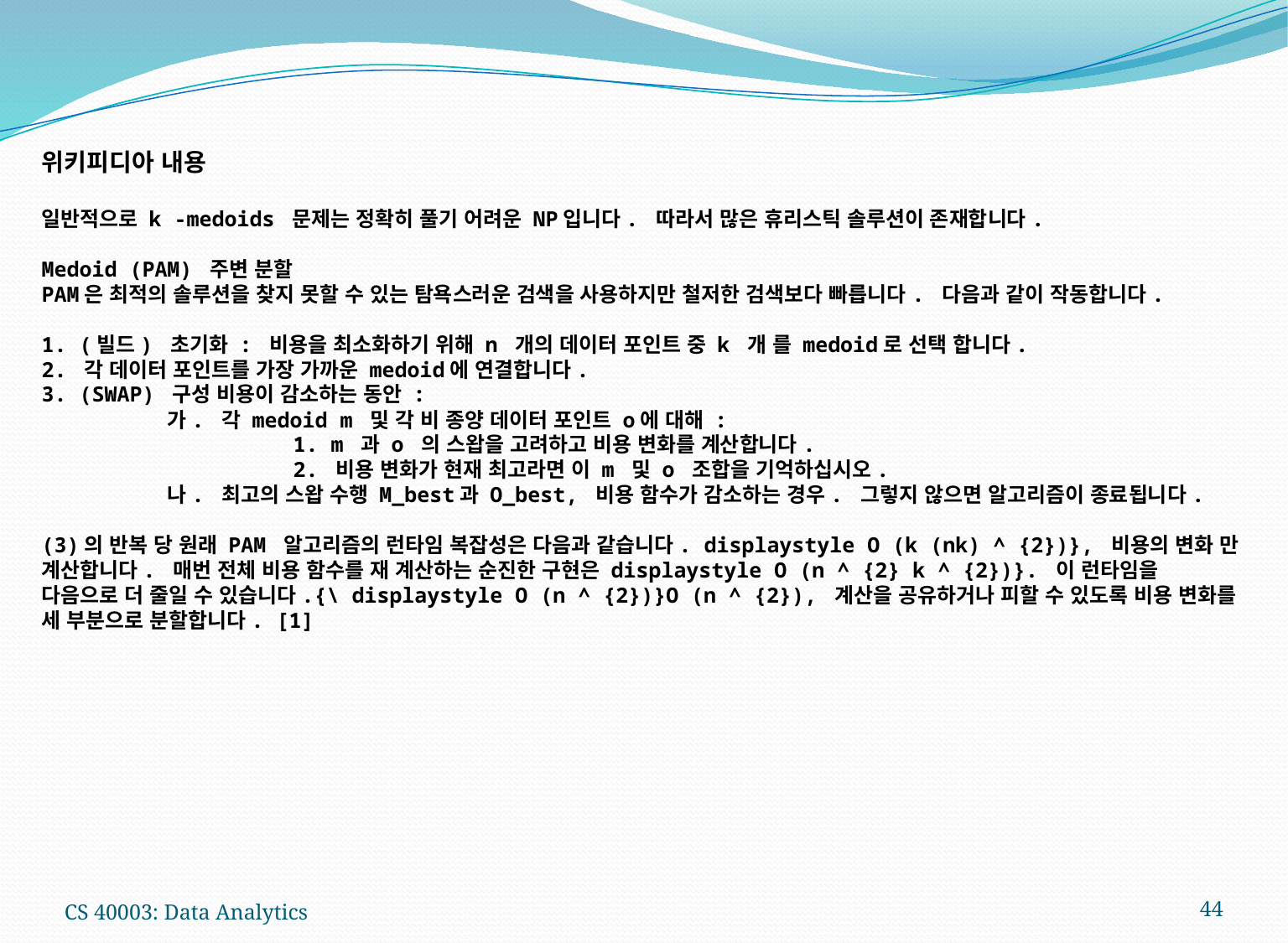

위키피디아 내용

일반적으로 k -medoids 문제는 정확히 풀기 어려운 NP입니다. 따라서 많은 휴리스틱 솔루션이 존재합니다.

Medoid (PAM) 주변 분할
PAM은 최적의 솔루션을 찾지 못할 수 있는 탐욕스러운 검색을 사용하지만 철저한 검색보다 빠릅니다. 다음과 같이 작동합니다.

1. (빌드) 초기화 : 비용을 최소화하기 위해 n 개의 데이터 포인트 중 k 개 를 medoid로 선택 합니다.
2. 각 데이터 포인트를 가장 가까운 medoid에 연결합니다.
3. (SWAP) 구성 비용이 감소하는 동안 :
	가. 각 medoid m 및 각 비 종양 데이터 포인트 o에 대해 :
		1. m 과 o 의 스왑을 고려하고 비용 변화를 계산합니다.
		2. 비용 변화가 현재 최고라면 이 m 및 o 조합을 기억하십시오.
	나. 최고의 스왑 수행 M_best과 O_best, 비용 함수가 감소하는 경우. 그렇지 않으면 알고리즘이 종료됩니다.

(3)의 반복 당 원래 PAM 알고리즘의 런타임 복잡성은 다음과 같습니다. displaystyle O (k (nk) ^ {2})}, 비용의 변화 만 계산합니다. 매번 전체 비용 함수를 재 계산하는 순진한 구현은 displaystyle O (n ^ {2} k ^ {2})}. 이 런타임을 다음으로 더 줄일 수 있습니다.{\ displaystyle O (n ^ {2})}O (n ^ {2}), 계산을 공유하거나 피할 수 있도록 비용 변화를 세 부분으로 분할합니다. [1]

CS 40003: Data Analytics
44